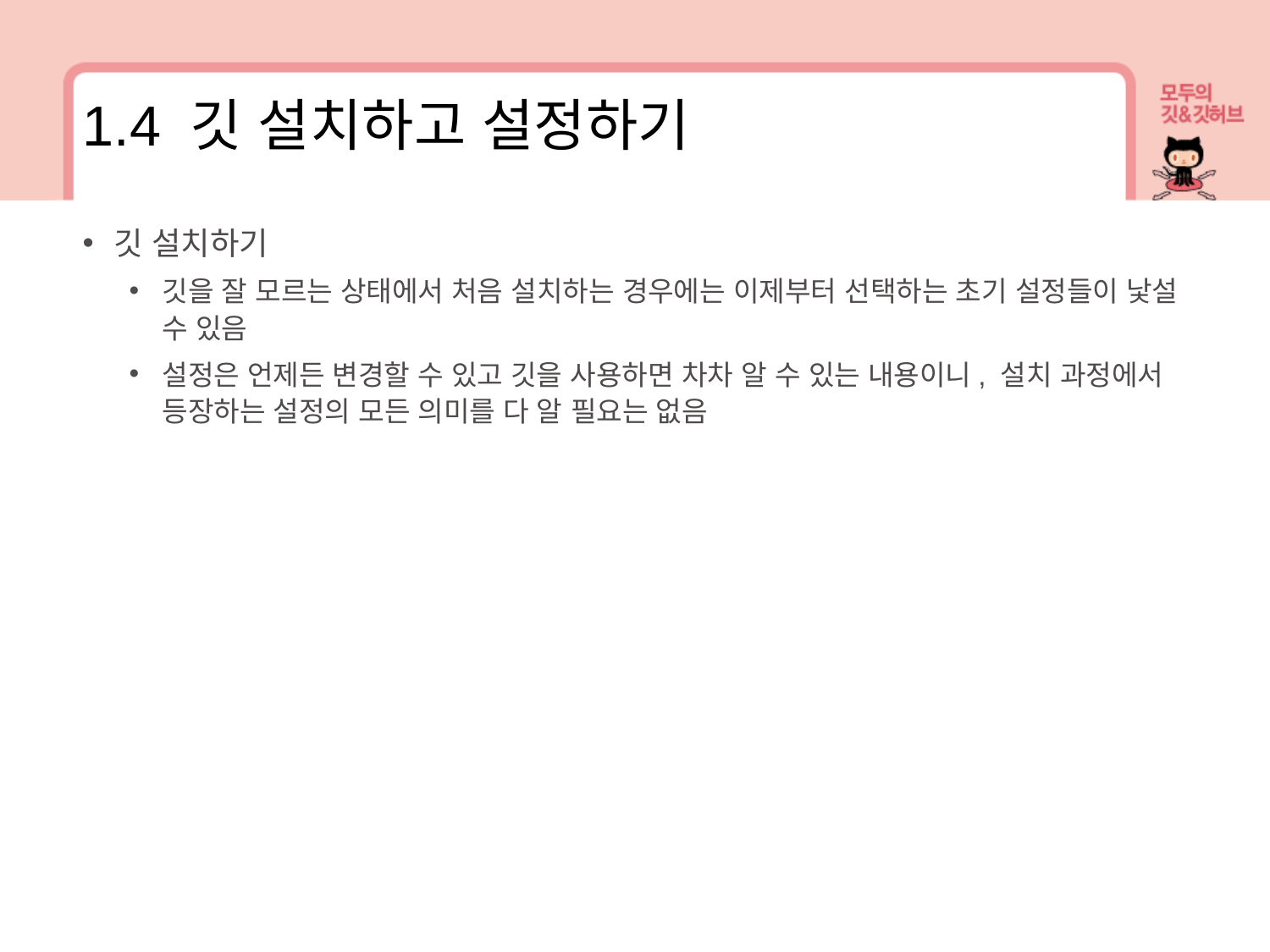

1.4 깃 설치하고 설정하기
깃 설치하기
깃을 잘 모르는 상태에서 처음 설치하는 경우에는 이제부터 선택하는 초기 설정들이 낯설 수 있음
설정은 언제든 변경할 수 있고 깃을 사용하면 차차 알 수 있는 내용이니, 설치 과정에서 등장하는 설정의 모든 의미를 다 알 필요는 없음